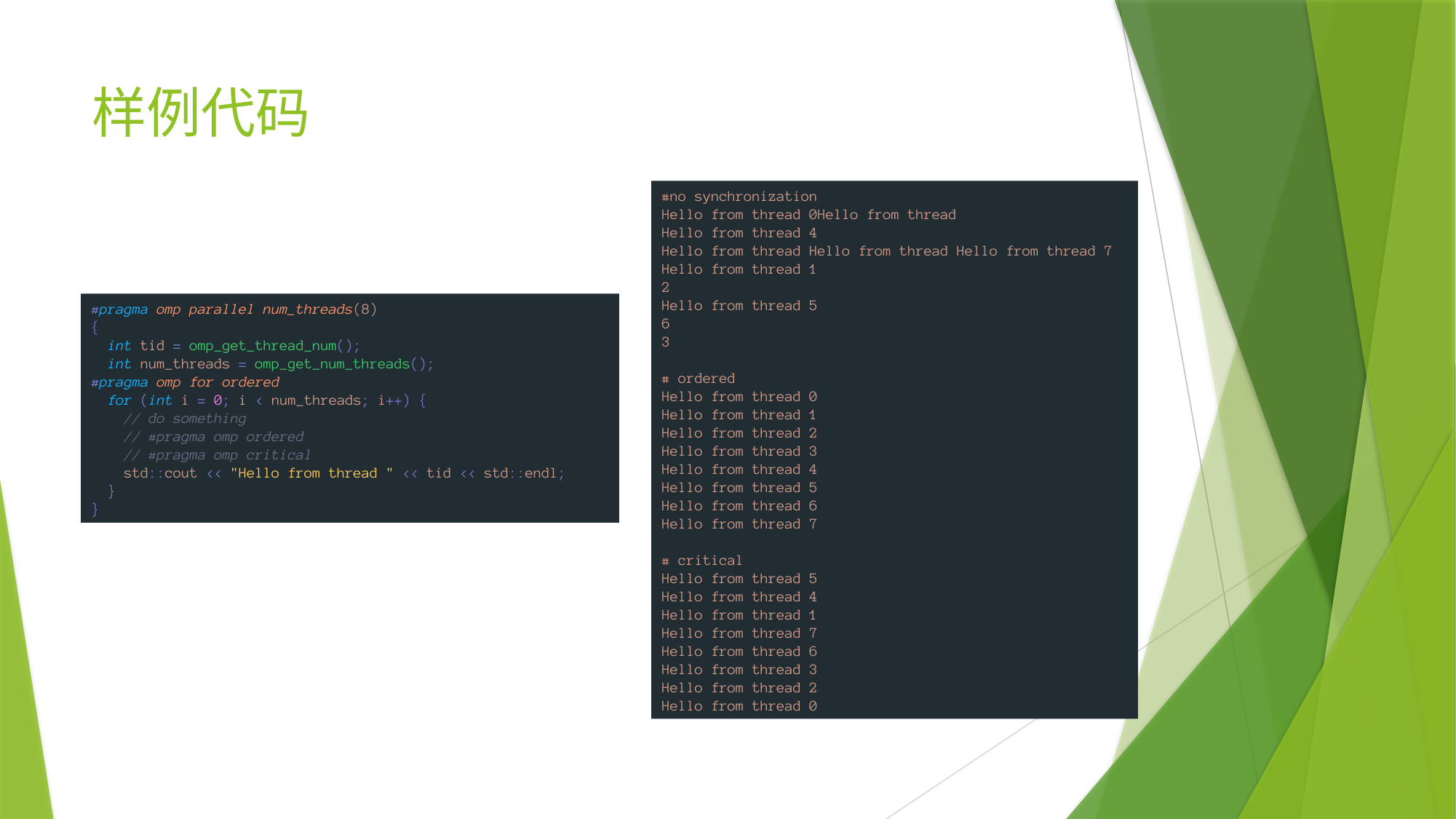

# 样例代码
#no synchronization
Hello from thread 0Hello from thread
Hello from thread 4
Hello from thread Hello from thread Hello from thread 7
Hello from thread 1
2
Hello from thread 5
6
3
# ordered
Hello from thread 0
Hello from thread 1
Hello from thread 2
Hello from thread 3
Hello from thread 4
Hello from thread 5
Hello from thread 6
Hello from thread 7
# critical
Hello from thread 5
Hello from thread 4
Hello from thread 1
Hello from thread 7
Hello from thread 6
Hello from thread 3
Hello from thread 2
Hello from thread 0
#pragma omp parallel num_threads(8)
{
  int tid = omp_get_thread_num();
  int num_threads = omp_get_num_threads();
#pragma omp for ordered
  for (int i = 0; i < num_threads; i++) {
    // do something
    // #pragma omp ordered
    // #pragma omp critical
    std::cout << "Hello from thread " << tid << std::endl;
  }
}